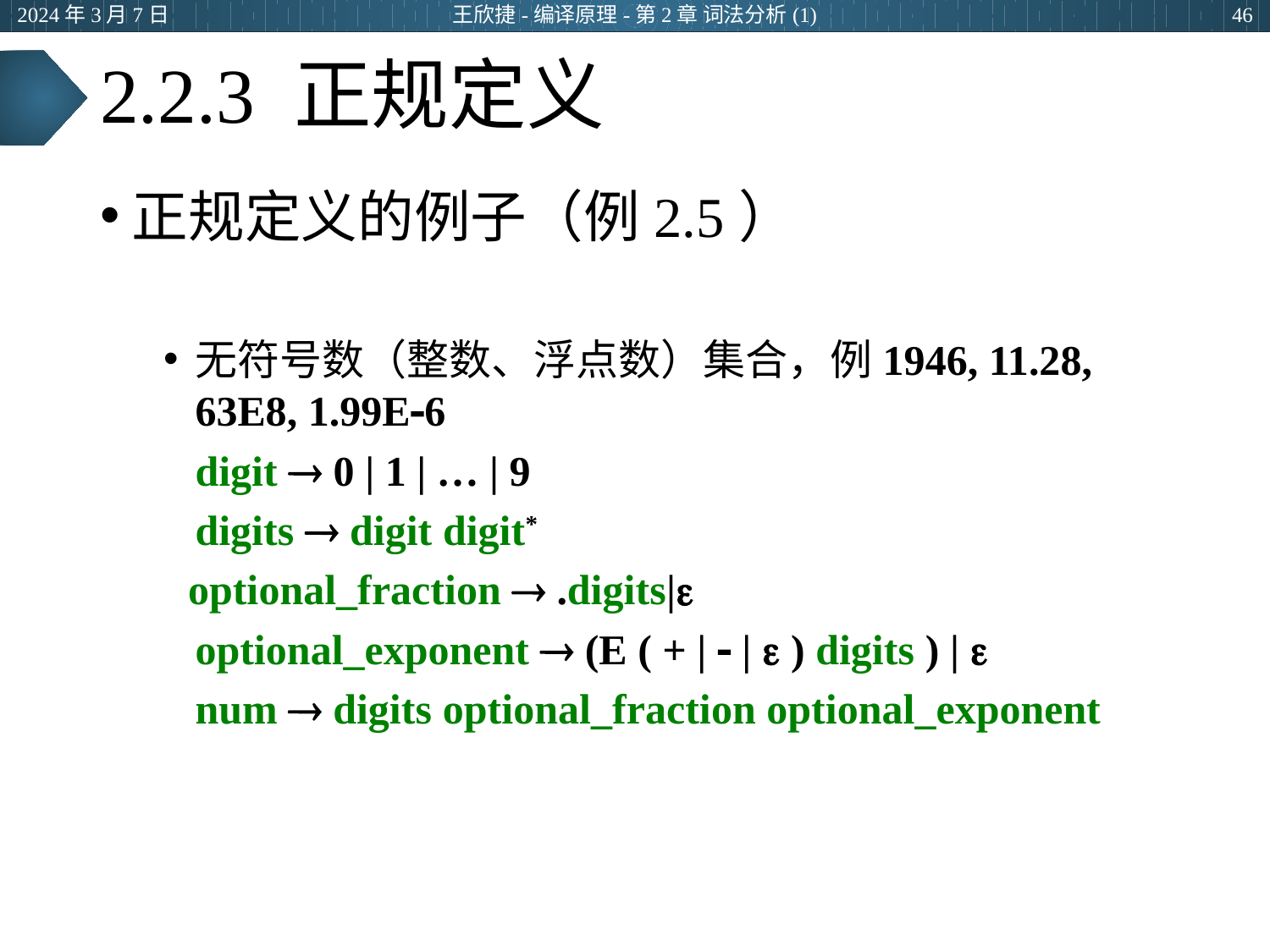

2024年3月7日
王欣捷-编译原理-第2章 词法分析(1)
46
# 2.2.3 正规定义
正规定义的例子（例2.5）

无符号数（整数、浮点数）集合，例1946, 11.28, 63E8, 1.99E−6
   digit → 0 | 1 | … | 9
   digits → digit digit*
    optional_fraction → .digits|ε
   optional_exponent → (E ( + | − | ε ) digits ) | ε
   num → digits optional_fraction optional_exponent